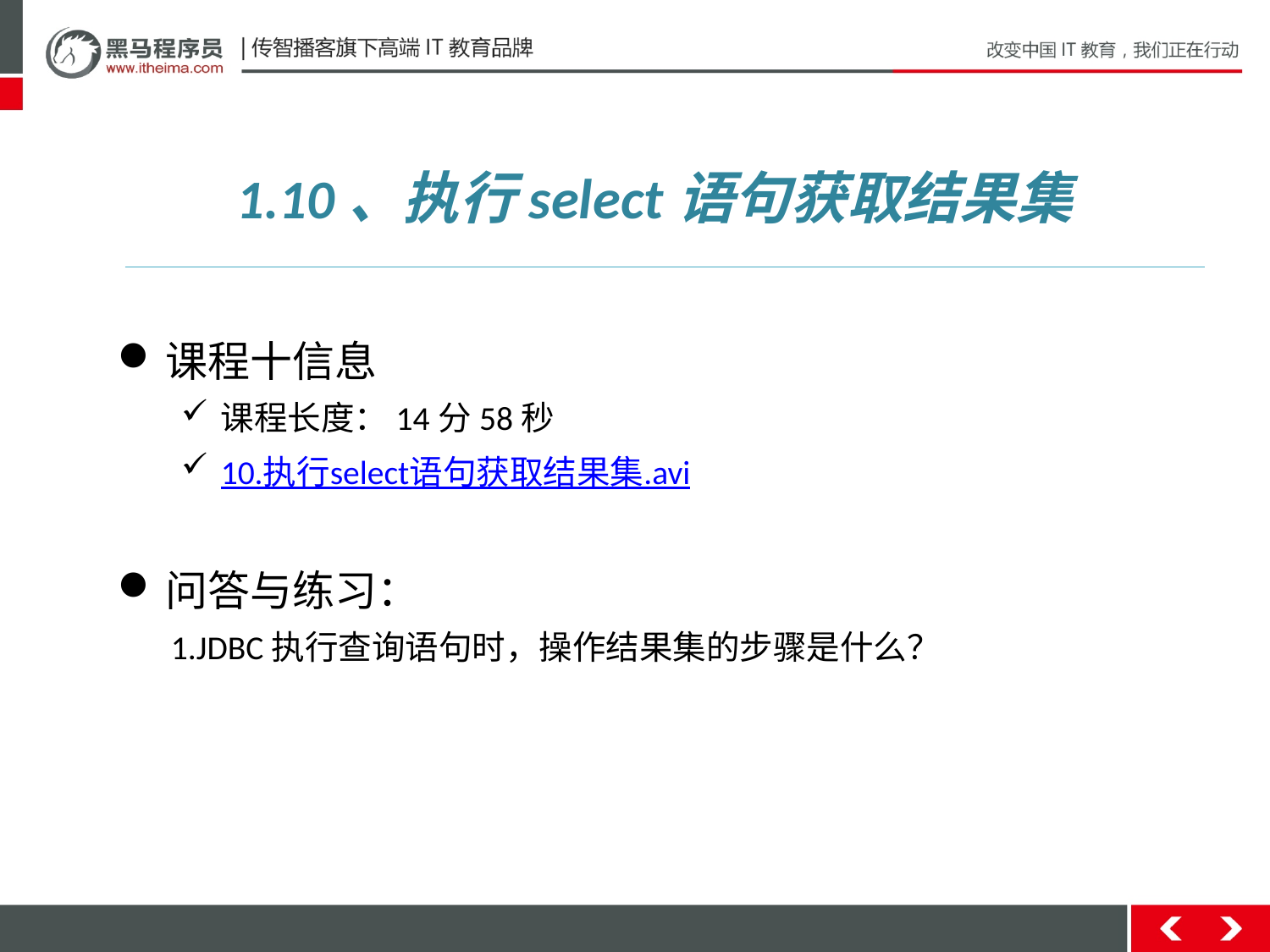

1.10、执行select语句获取结果集

课程十信息
课程长度：14分58秒
10.执行select语句获取结果集.avi

问答与练习：
       1.JDBC执行查询语句时，操作结果集的步骤是什么？